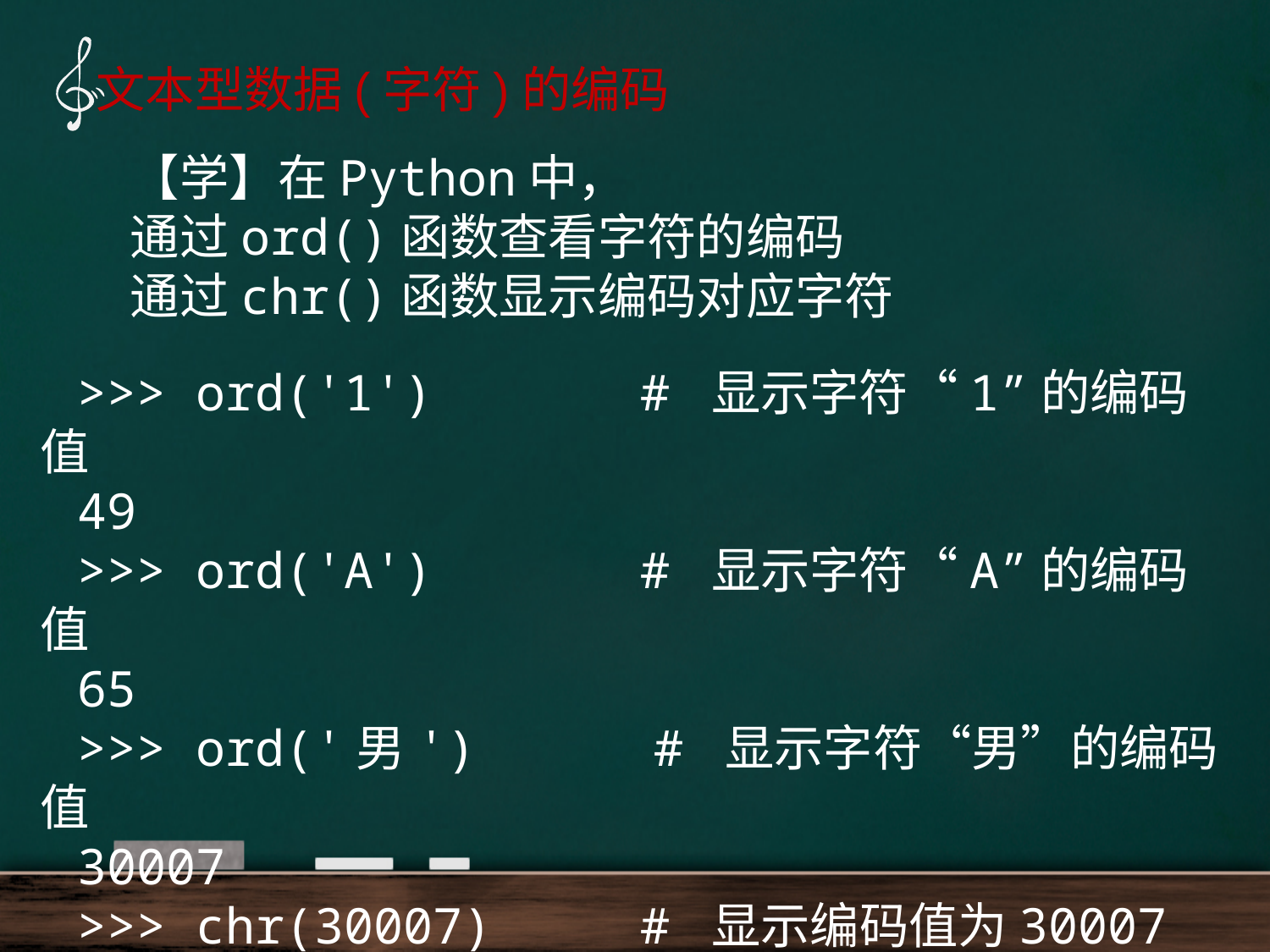

文本型数据(字符)的编码
【学】在Python中，
通过ord()函数查看字符的编码
通过chr()函数显示编码对应字符
>>> ord('1')       # 显示字符“1”的编码值
49
>>> ord('A')       # 显示字符“A”的编码值
65
>>> ord('男')      # 显示字符“男”的编码值
30007
>>> chr(30007)     # 显示编码值为30007的字符
'男'